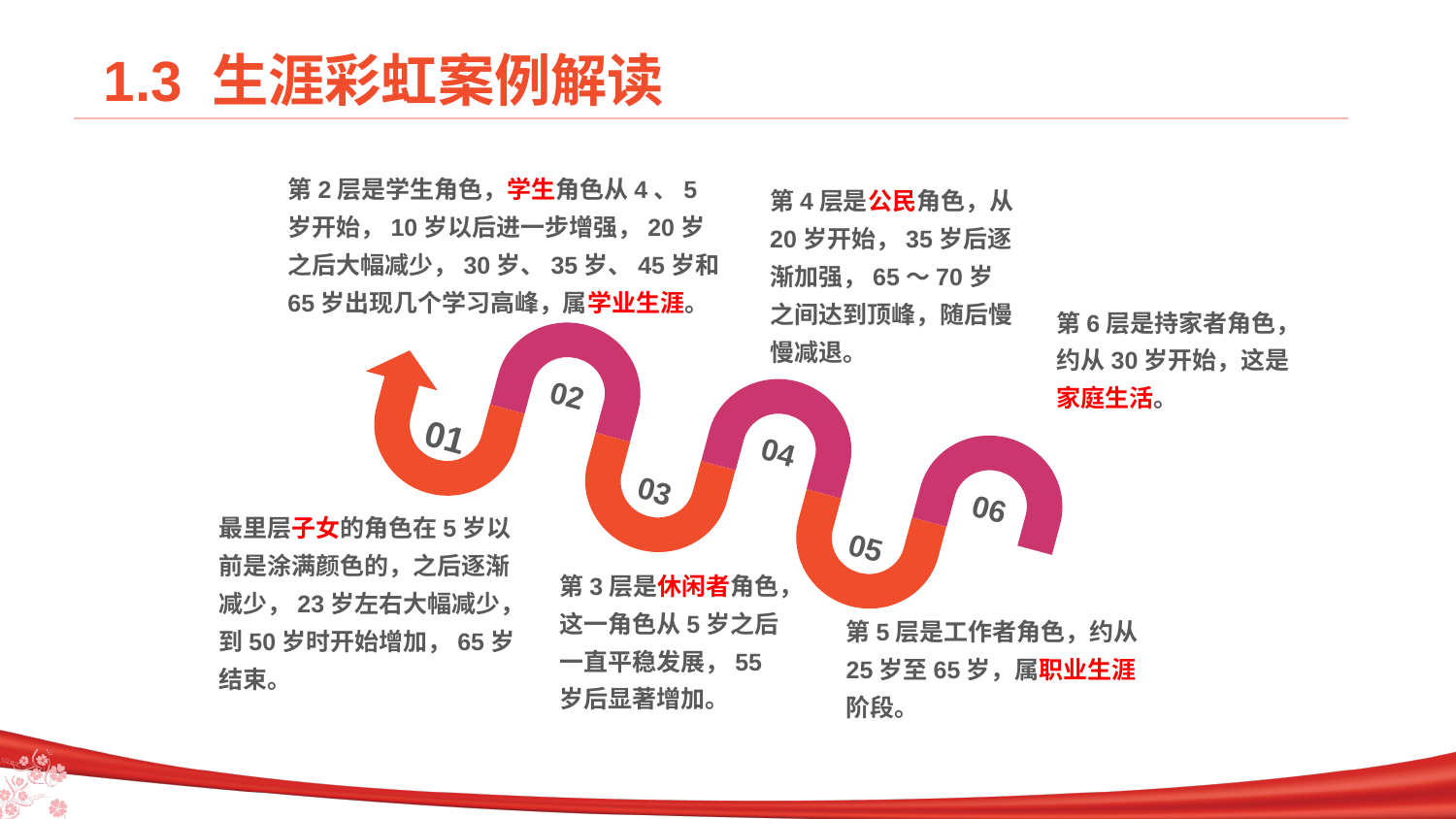

1.3 生涯彩虹案例解读
第2层是学生角色，学生角色从4、5岁开始，10岁以后进一步增强，20岁之后大幅减少，30岁、35岁、45岁和65岁出现几个学习高峰，属学业生涯。
第6层是持家者角色，约从30岁开始，这是家庭生活。
第4层是公民角色，从20岁开始，35岁后逐渐加强，65～70岁之间达到顶峰，随后慢慢减退。
02
04
06
01
03
05
最里层子女的角色在5岁以前是涂满颜色的，之后逐渐减少，23岁左右大幅减少，到50岁时开始增加，65岁结束。
第3层是休闲者角色，这一角色从5岁之后一直平稳发展，55岁后显著增加。
第5层是工作者角色，约从25岁至65岁，属职业生涯阶段。